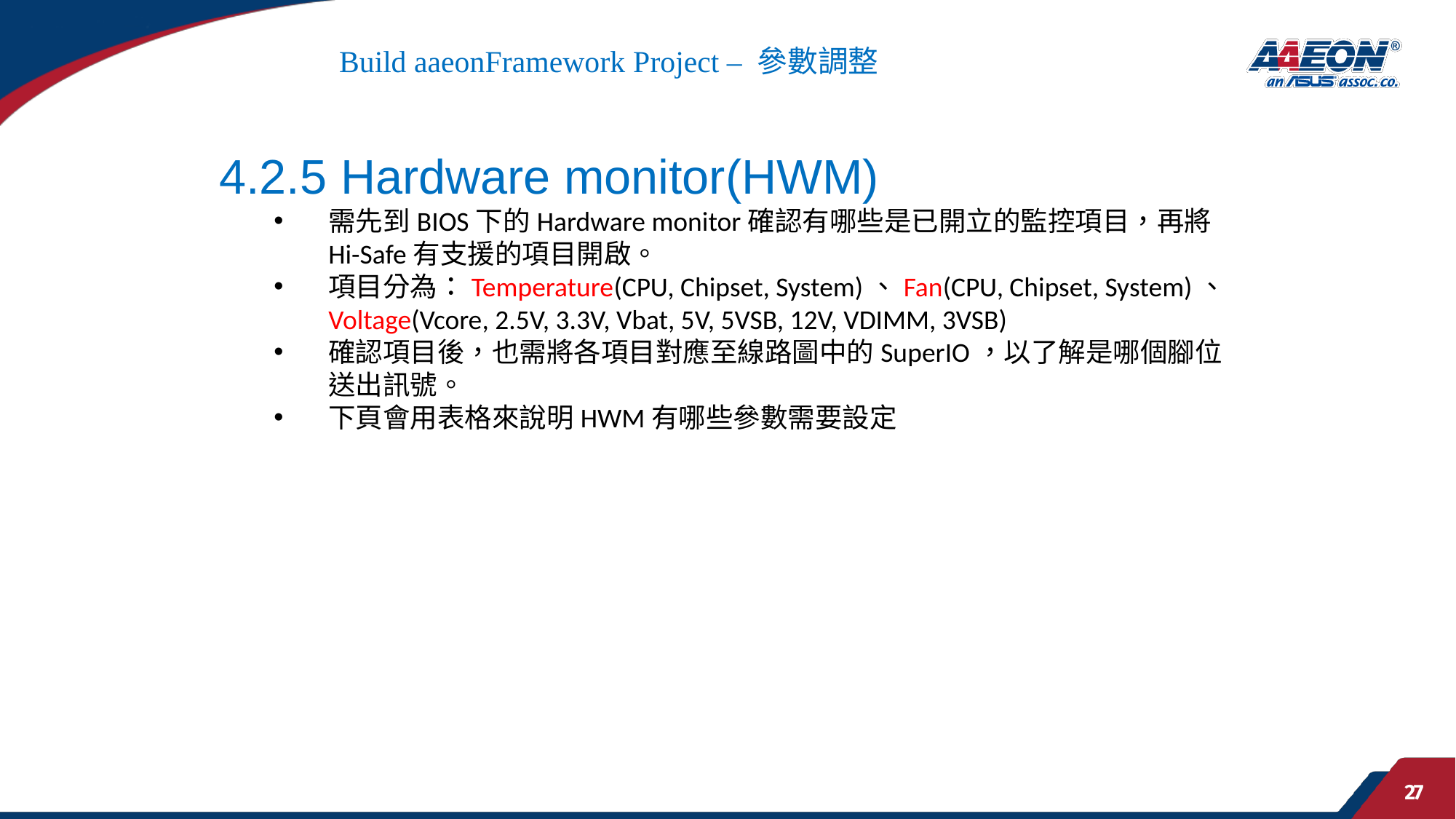

# Build aaeonFramework Project – 參數調整
4.2.5 Hardware monitor(HWM)
需先到BIOS下的Hardware monitor確認有哪些是已開立的監控項目，再將Hi-Safe有支援的項目開啟。
項目分為：Temperature(CPU, Chipset, System)、Fan(CPU, Chipset, System)、Voltage(Vcore, 2.5V, 3.3V, Vbat, 5V, 5VSB, 12V, VDIMM, 3VSB)
確認項目後，也需將各項目對應至線路圖中的SuperIO，以了解是哪個腳位送出訊號。
下頁會用表格來說明HWM有哪些參數需要設定
27